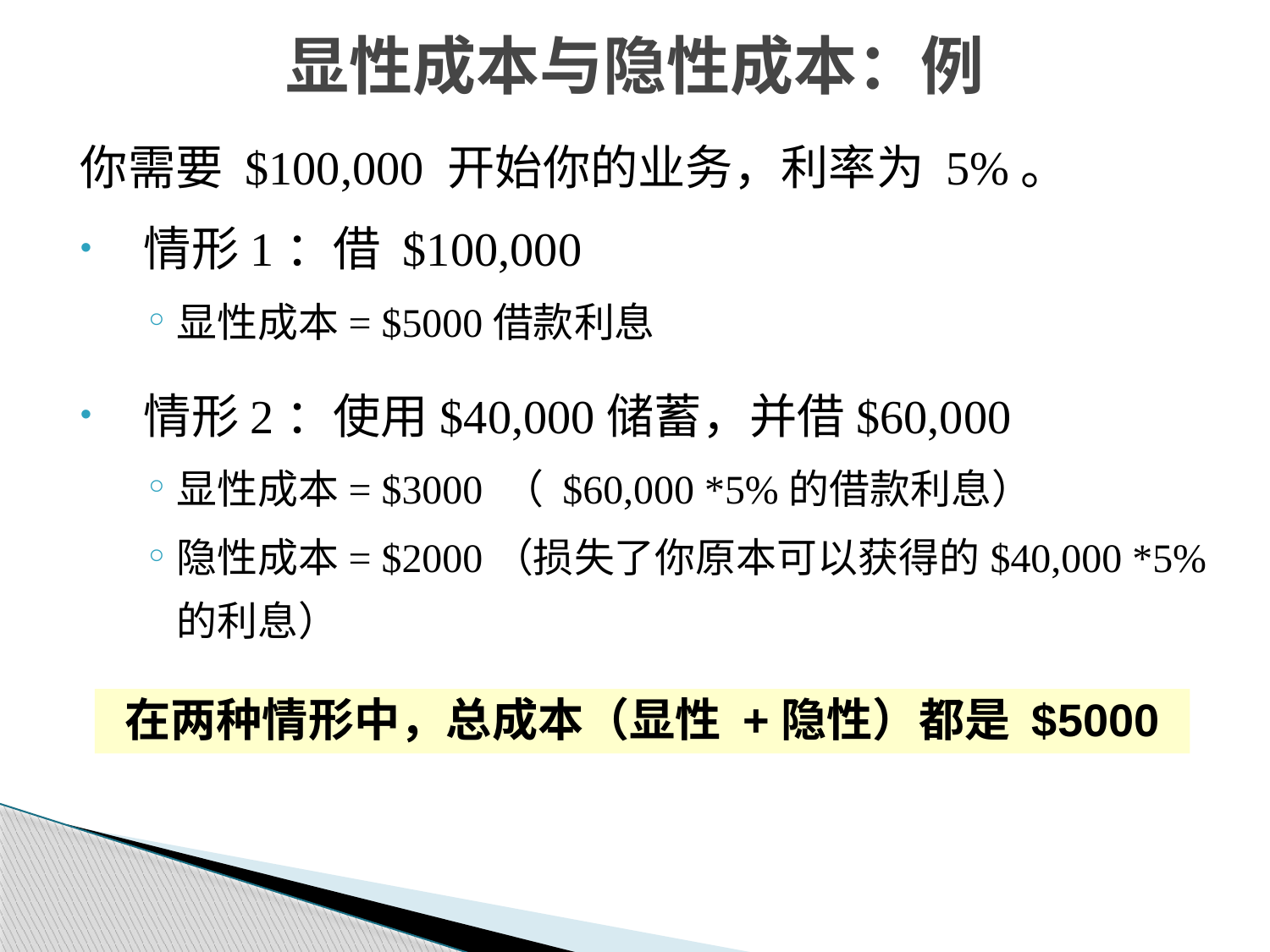

显性成本与隐性成本：例
你需要 $100,000 开始你的业务，利率为 5%。
情形1：借 $100,000
显性成本= $5000借款利息
情形2：使用$40,000储蓄，并借$60,000
显性成本= $3000 （ $60,000 *5%的借款利息）
隐性成本= $2000（损失了你原本可以获得的$40,000 *5%的利息）
在两种情形中，总成本（显性 +隐性）都是 $5000